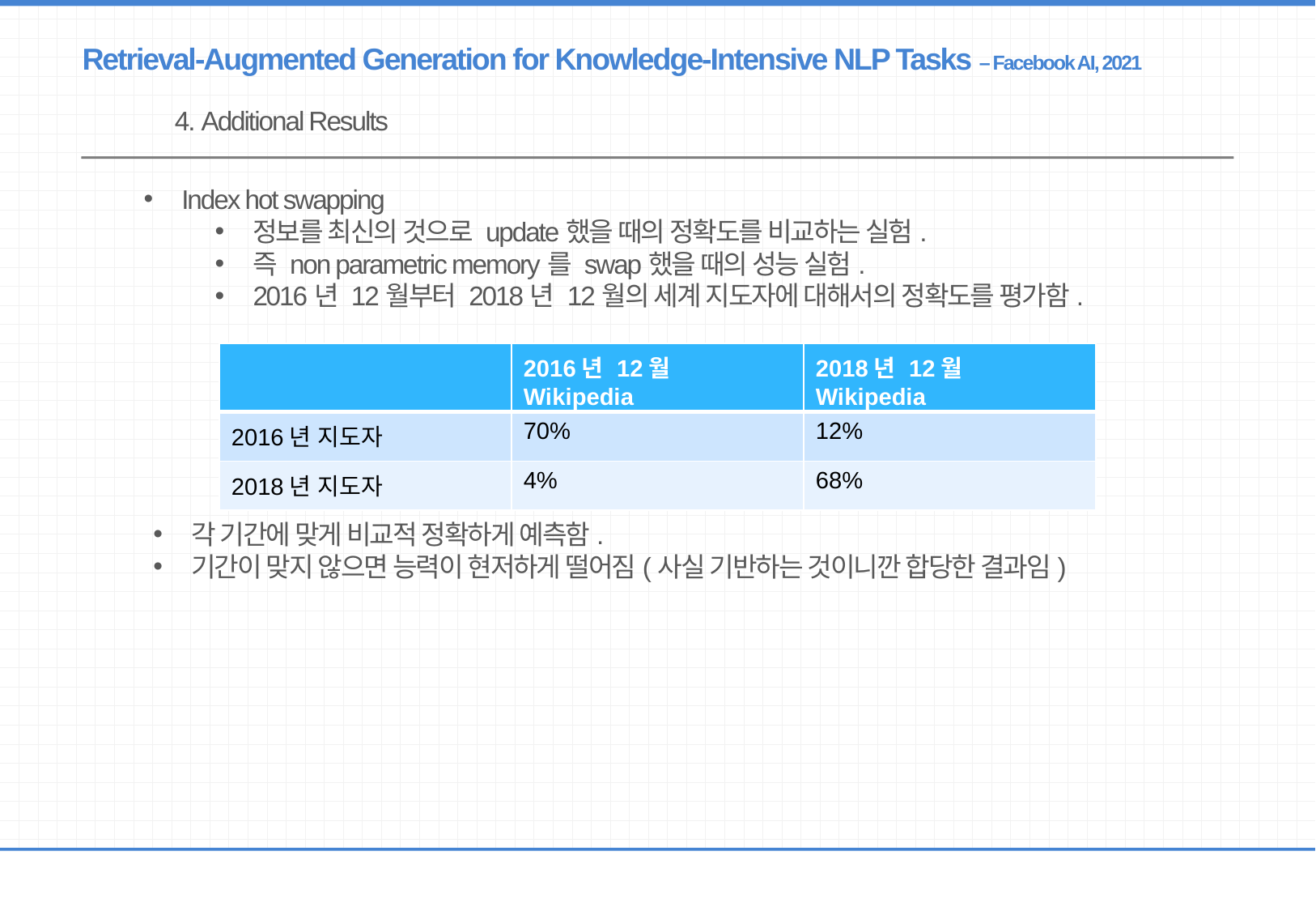

Retrieval-Augmented Generation for Knowledge-Intensive NLP Tasks – Facebook AI, 2021
4. Additional Results

Index hot swapping
정보를 최신의 것으로 update했을 때의 정확도를 비교하는 실험.
즉 non parametric memory를 swap했을 때의 성능 실험.
2016년 12월부터 2018년 12월의 세계 지도자에 대해서의 정확도를 평가함.
|  | 2016년 12월 Wikipedia | 2018년 12월 Wikipedia |
| --- | --- | --- |
| 2016년 지도자 | 70% | 12% |
| 2018년 지도자 | 4% | 68% |
각 기간에 맞게 비교적 정확하게 예측함.
기간이 맞지 않으면 능력이 현저하게 떨어짐(사실 기반하는 것이니깐 합당한 결과임)